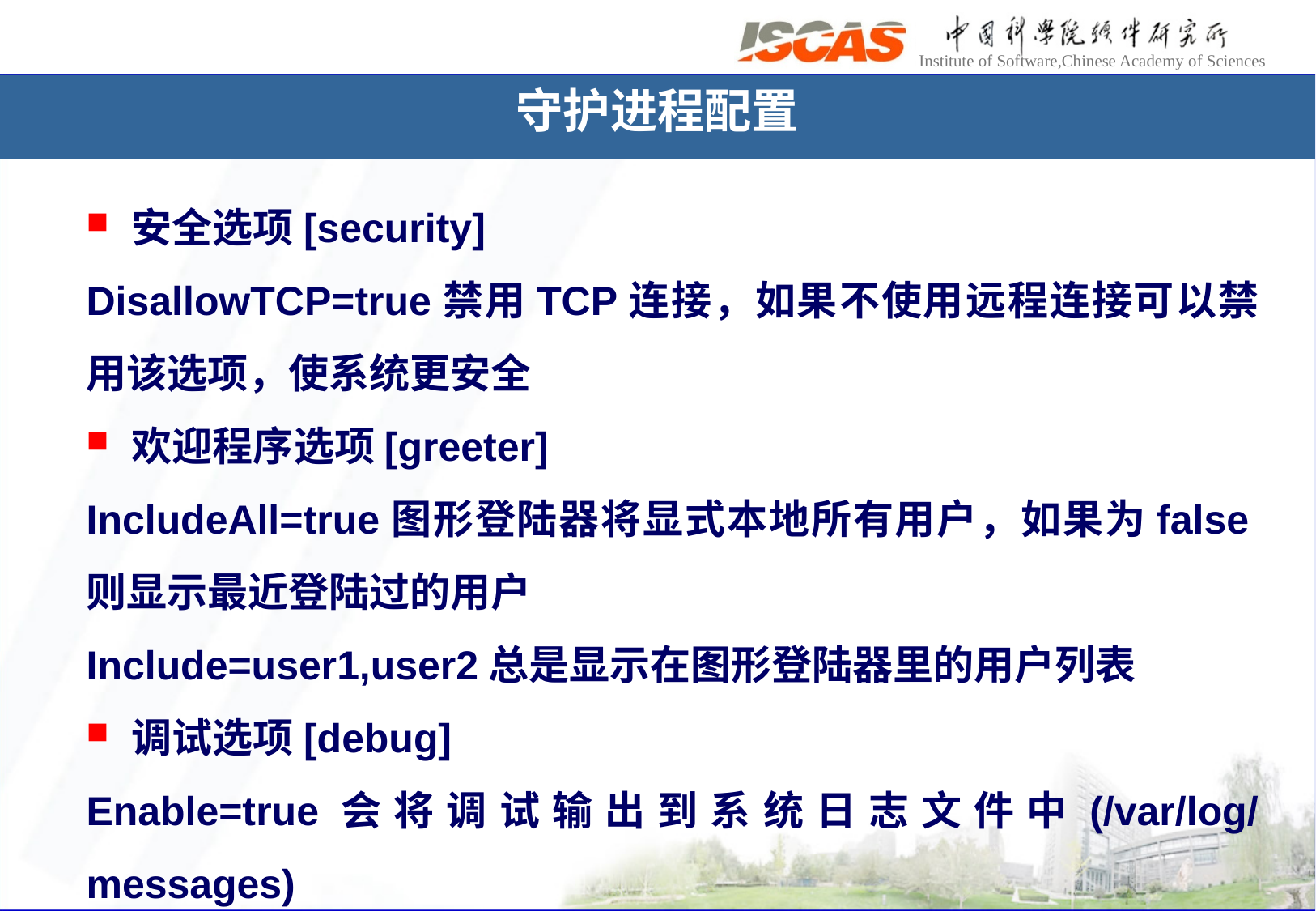

# 守护进程配置
安全选项[security]
DisallowTCP=true禁用TCP连接，如果不使用远程连接可以禁用该选项，使系统更安全
欢迎程序选项[greeter]
IncludeAll=true图形登陆器将显式本地所有用户，如果为false则显示最近登陆过的用户
Include=user1,user2总是显示在图形登陆器里的用户列表
调试选项[debug]
Enable=true会将调试输出到系统日志文件中(/var/log/messages)